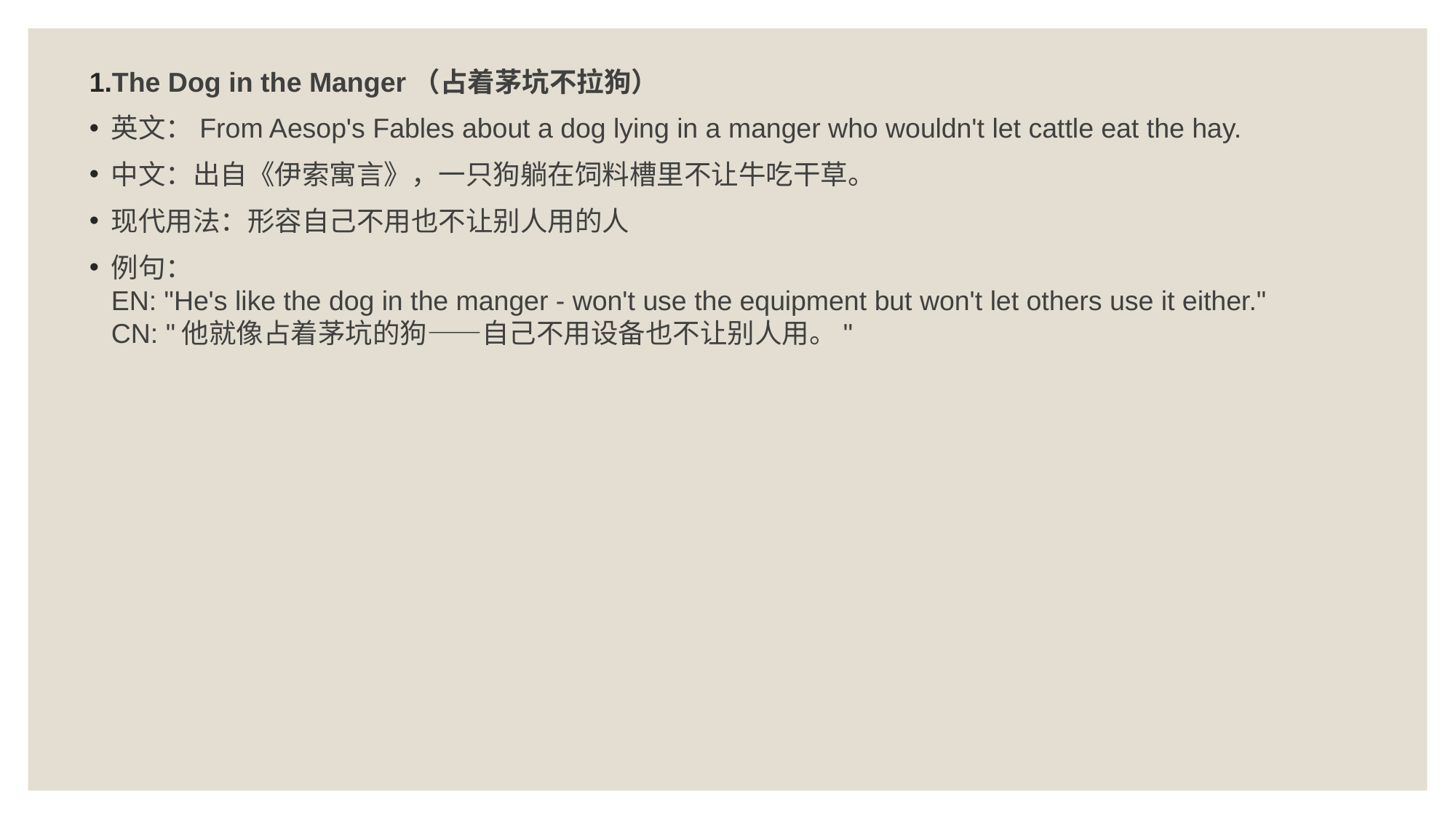

The Dog in the Manger（占着茅坑不拉狗）
英文：From Aesop's Fables about a dog lying in a manger who wouldn't let cattle eat the hay.
中文：出自《伊索寓言》，一只狗躺在饲料槽里不让牛吃干草。
现代用法：形容自己不用也不让别人用的人
例句：
EN: "He's like the dog in the manger - won't use the equipment but won't let others use it either."
CN: "他就像占着茅坑的狗——自己不用设备也不让别人用。"

#